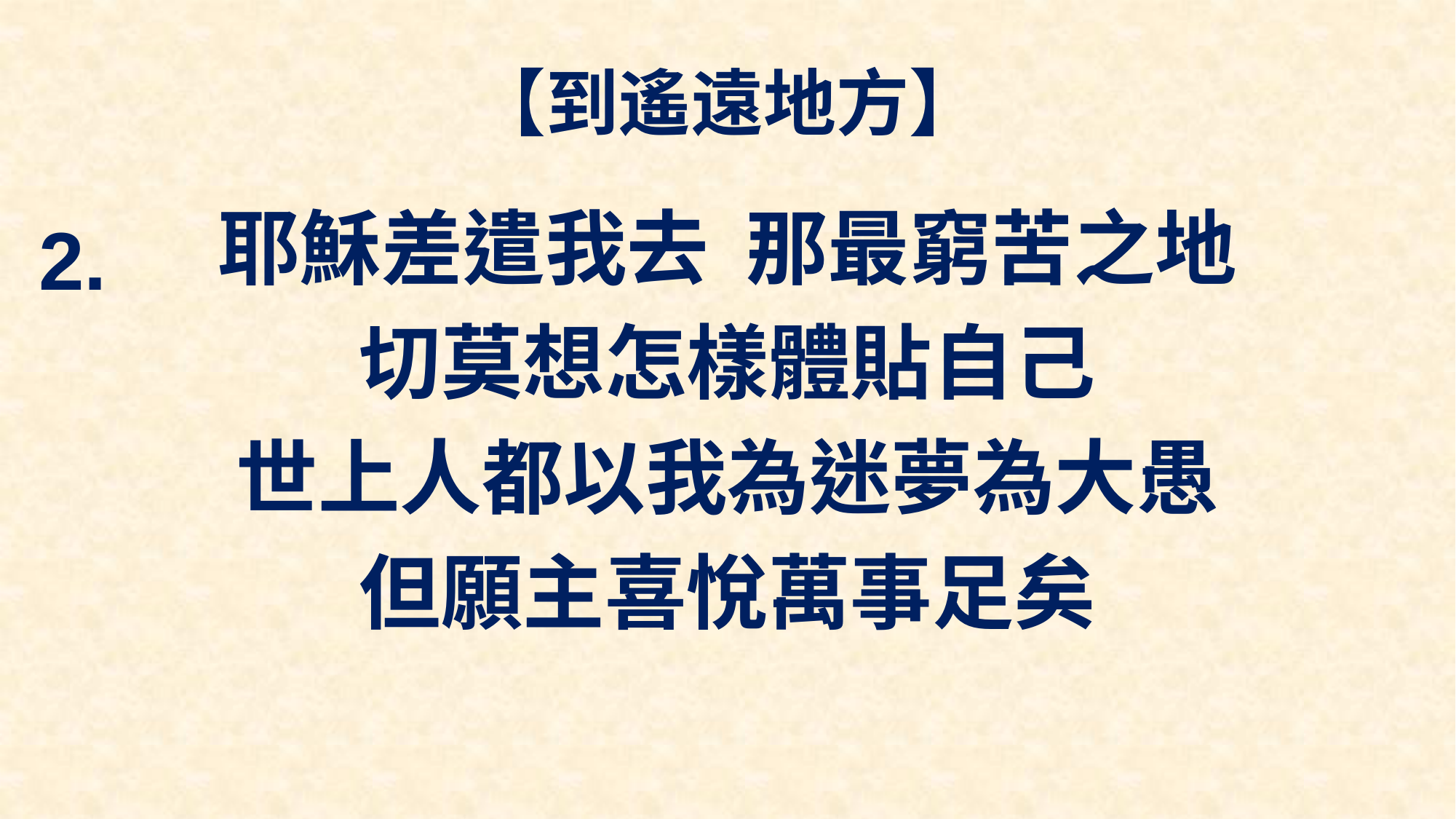

# 【到遙遠地方】
耶穌差遣我去  那最窮苦之地
切莫想怎樣體貼自己
世上人都以我為迷夢為大愚
但願主喜悅萬事足矣
2.